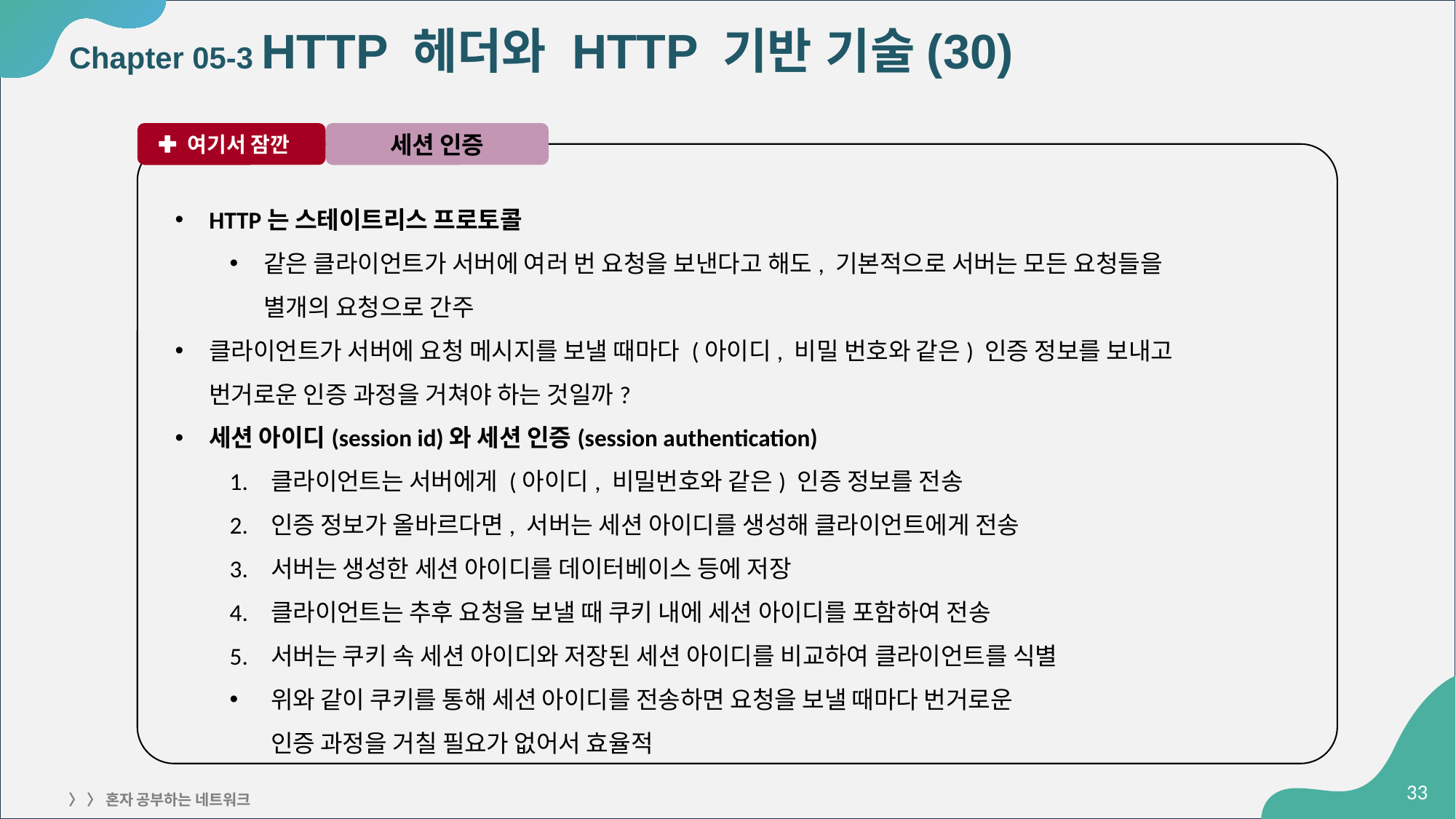

# Chapter 05-3 HTTP 헤더와 HTTP 기반 기술(30)
     여기서 잠깐
세션 인증

HTTP는 스테이트리스 프로토콜
같은 클라이언트가 서버에 여러 번 요청을 보낸다고 해도, 기본적으로 서버는 모든 요청들을
별개의 요청으로 간주
클라이언트가 서버에 요청 메시지를 보낼 때마다 (아이디, 비밀 번호와 같은) 인증 정보를 보내고
번거로운 인증 과정을 거쳐야 하는 것일까?
세션 아이디(session id)와 세션 인증(session authentication)
클라이언트는 서버에게 (아이디, 비밀번호와 같은) 인증 정보를 전송
인증 정보가 올바르다면, 서버는 세션 아이디를 생성해 클라이언트에게 전송
서버는 생성한 세션 아이디를 데이터베이스 등에 저장
클라이언트는 추후 요청을 보낼 때 쿠키 내에 세션 아이디를 포함하여 전송
서버는 쿠키 속 세션 아이디와 저장된 세션 아이디를 비교하여 클라이언트를 식별
위와 같이 쿠키를 통해 세션 아이디를 전송하면 요청을 보낼 때마다 번거로운
인증 과정을 거칠 필요가 없어서 효율적
33
〉 〉 혼자 공부하는 네트워크